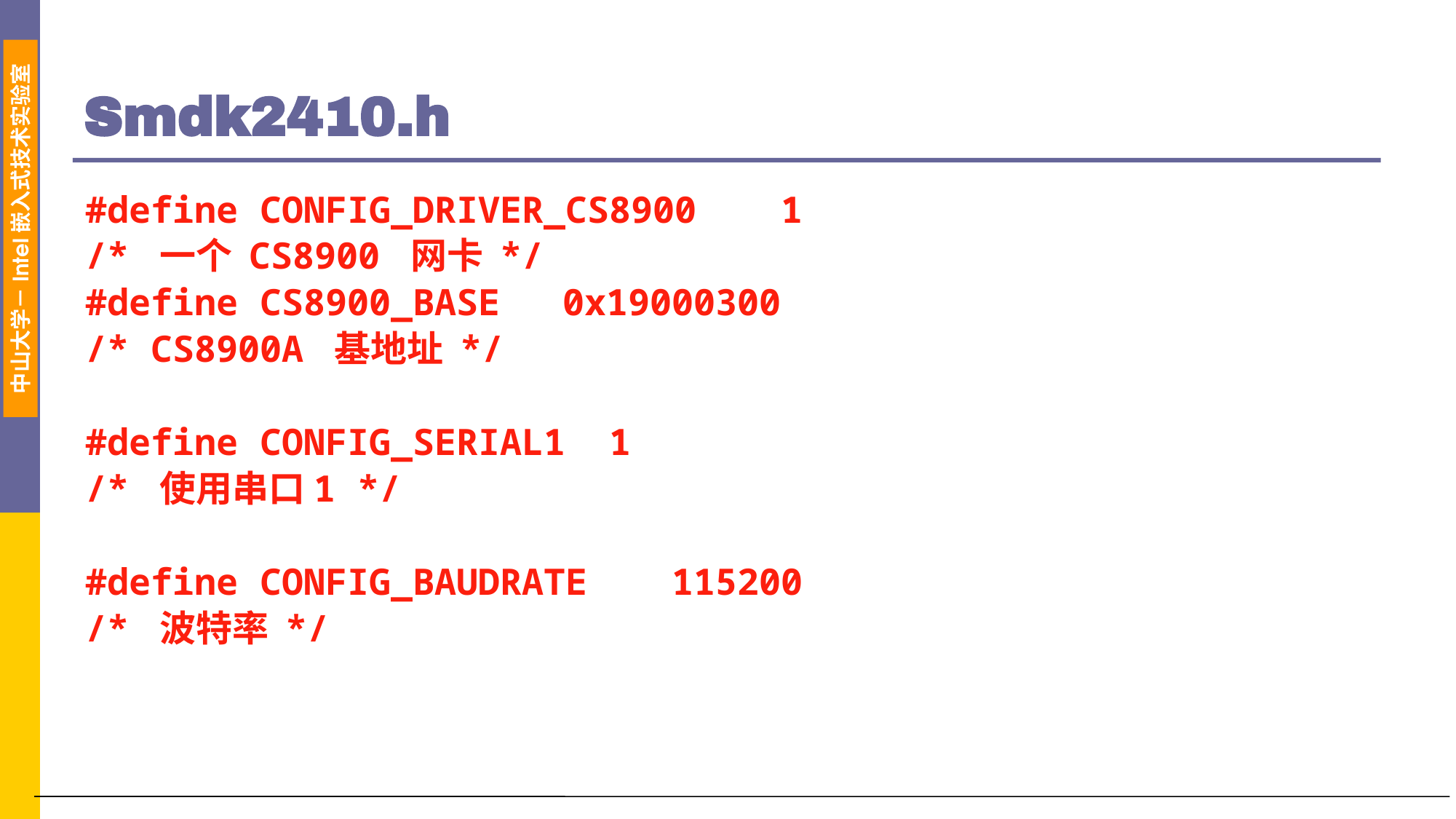

# Smdk2410.h
#define CONFIG_DRIVER_CS8900	1
/* 一个 CS8900 网卡 */
#define CS8900_BASE	0x19000300
/* CS8900A 基地址 */

#define CONFIG_SERIAL1  1
/* 使用串口1 */

#define CONFIG_BAUDRATE	115200
/* 波特率 */